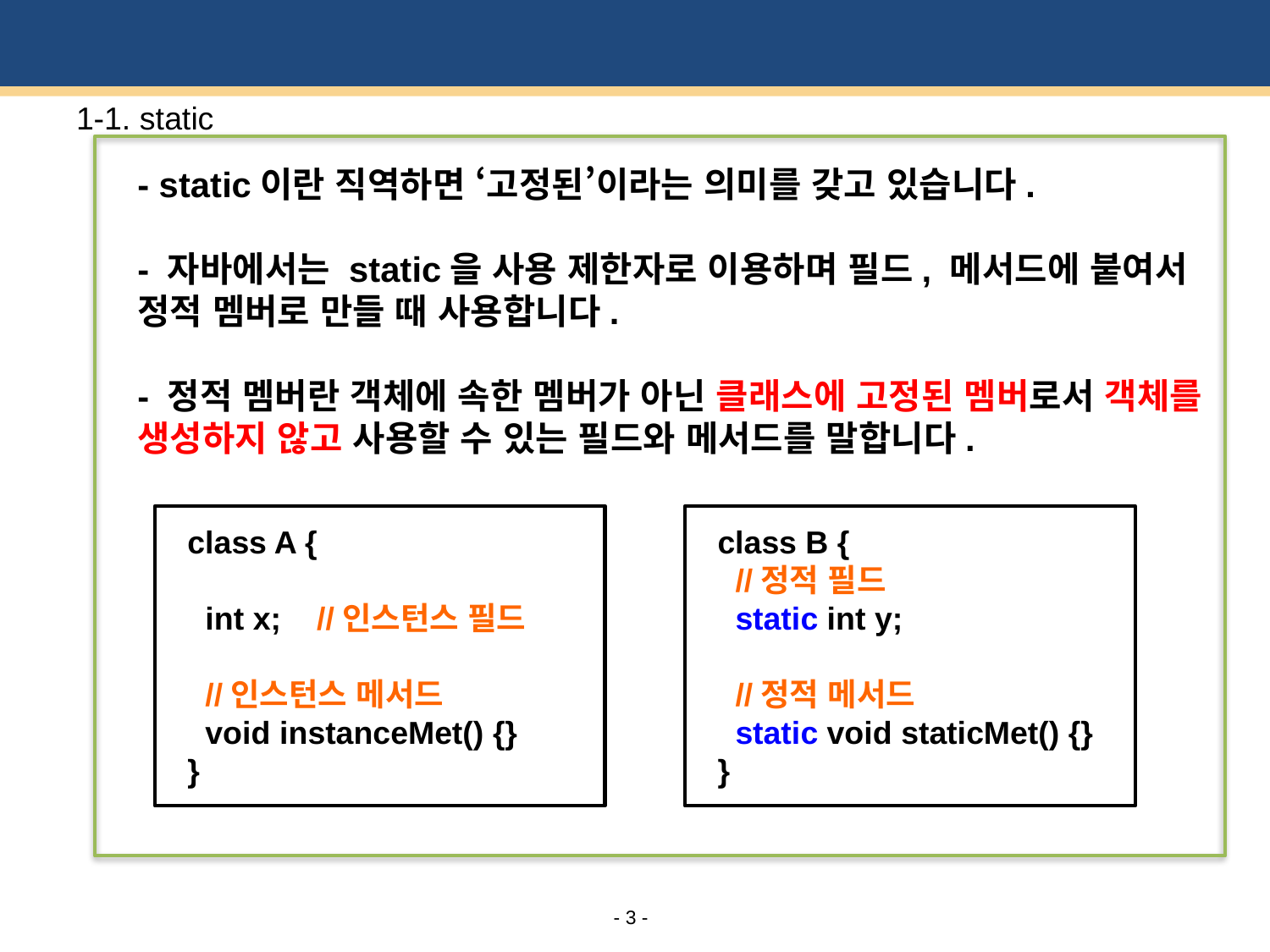

# 1-1. static

- static이란 직역하면 ‘고정된’이라는 의미를 갖고 있습니다.

- 자바에서는 static을 사용 제한자로 이용하며 필드, 메서드에 붙여서 정적 멤버로 만들 때 사용합니다.

- 정적 멤버란 객체에 속한 멤버가 아닌 클래스에 고정된 멤버로서 객체를 생성하지 않고 사용할 수 있는 필드와 메서드를 말합니다.

class B {
  //정적 필드
  static int y;

  //정적 메서드
  static void staticMet() {}
}
class A {

  int x;    //인스턴스 필드

  //인스턴스 메서드
  void instanceMet() {}
}